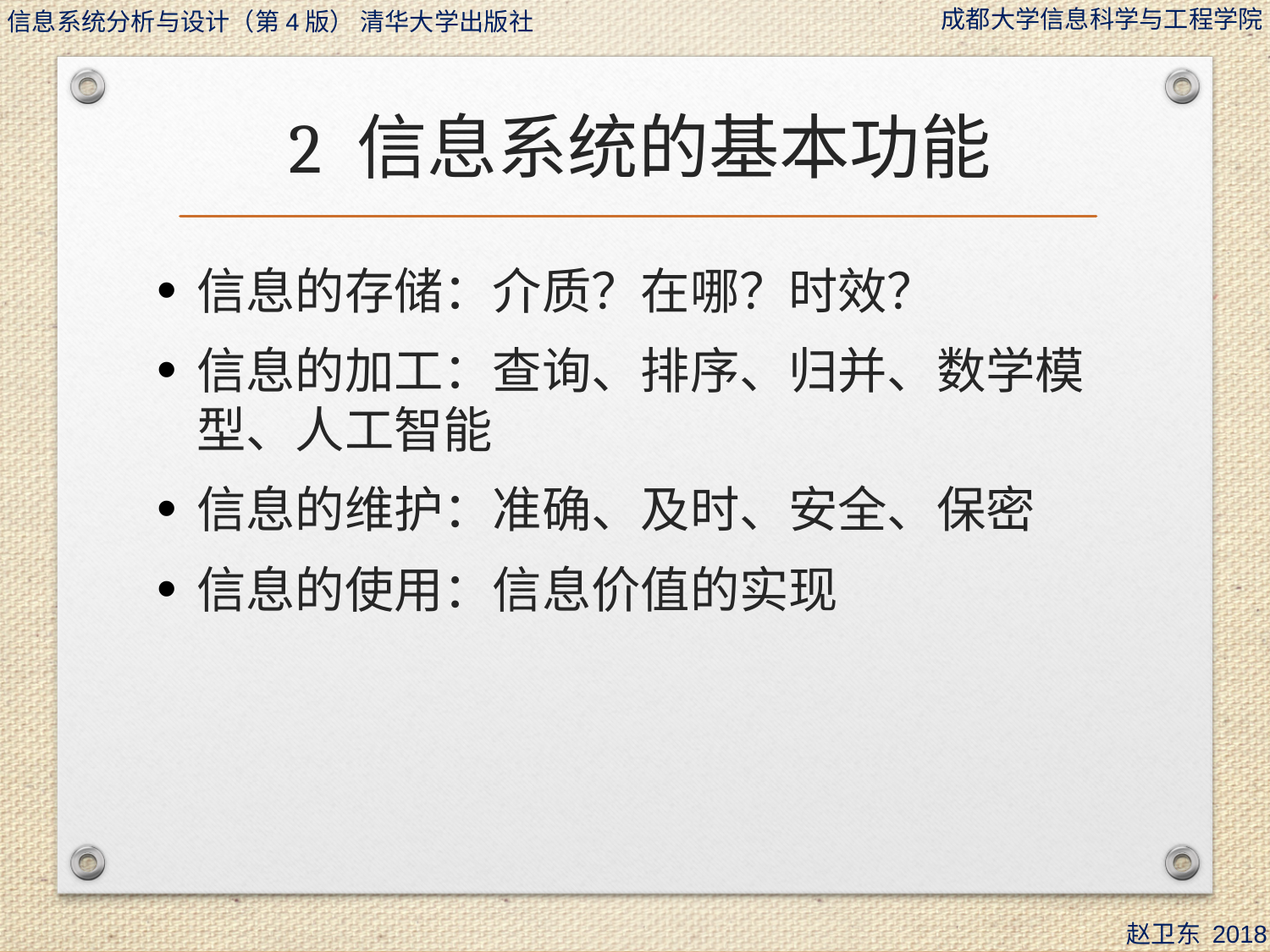

# 2 信息系统的基本功能
信息的存储：介质？在哪？时效？
信息的加工：查询、排序、归并、数学模型、人工智能
信息的维护：准确、及时、安全、保密
信息的使用：信息价值的实现